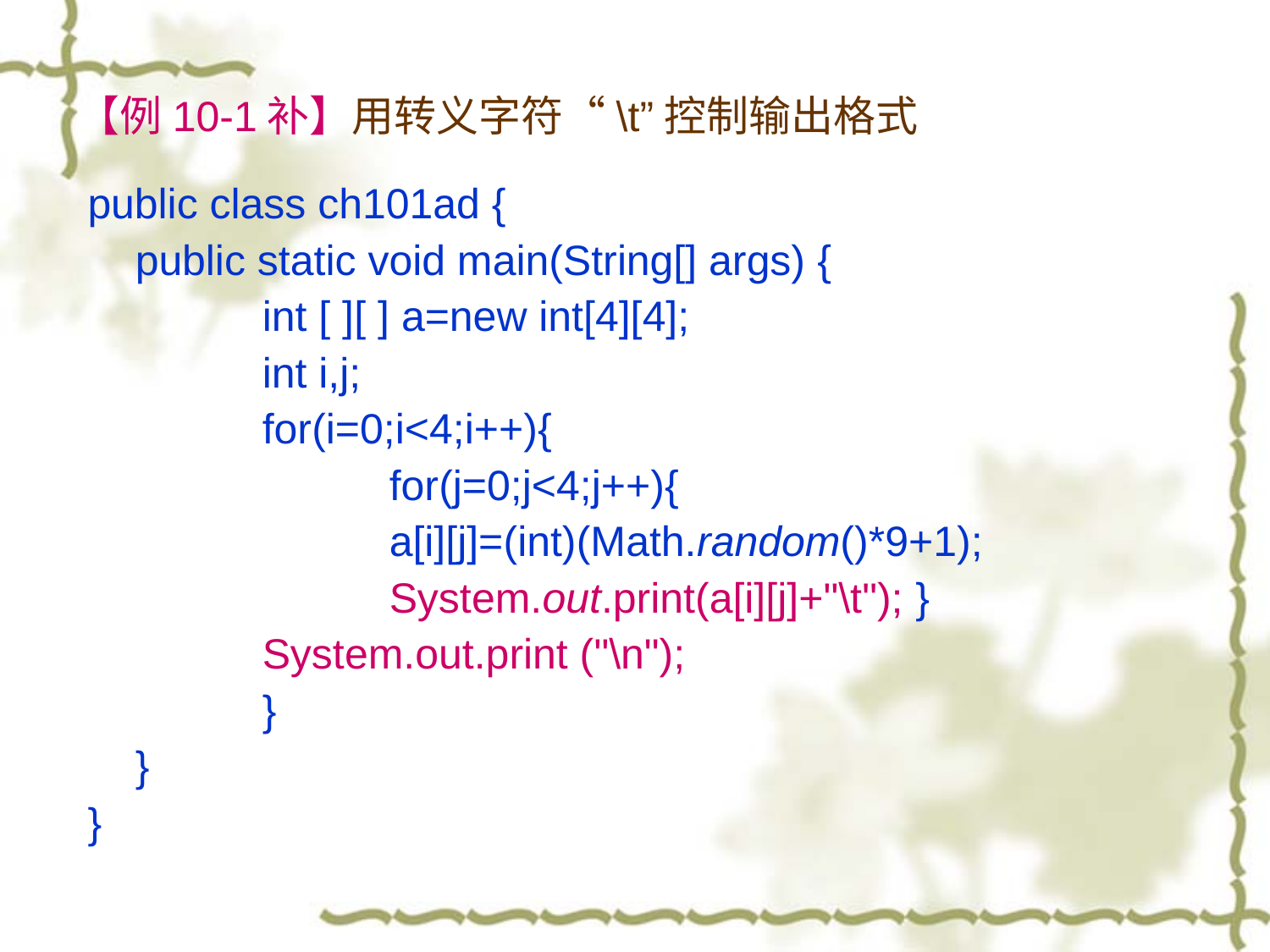

# 【例10-1补】用转义字符“\t”控制输出格式
public class ch101ad {
	public static void main(String[] args) {
		int [ ][ ] a=new int[4][4];
		int i,j;
		for(i=0;i<4;i++){
			for(j=0;j<4;j++){
			a[i][j]=(int)(Math.random()*9+1);
			System.out.print(a[i][j]+"\t"); }
		System.out.print ("\n");
		}
	}
}